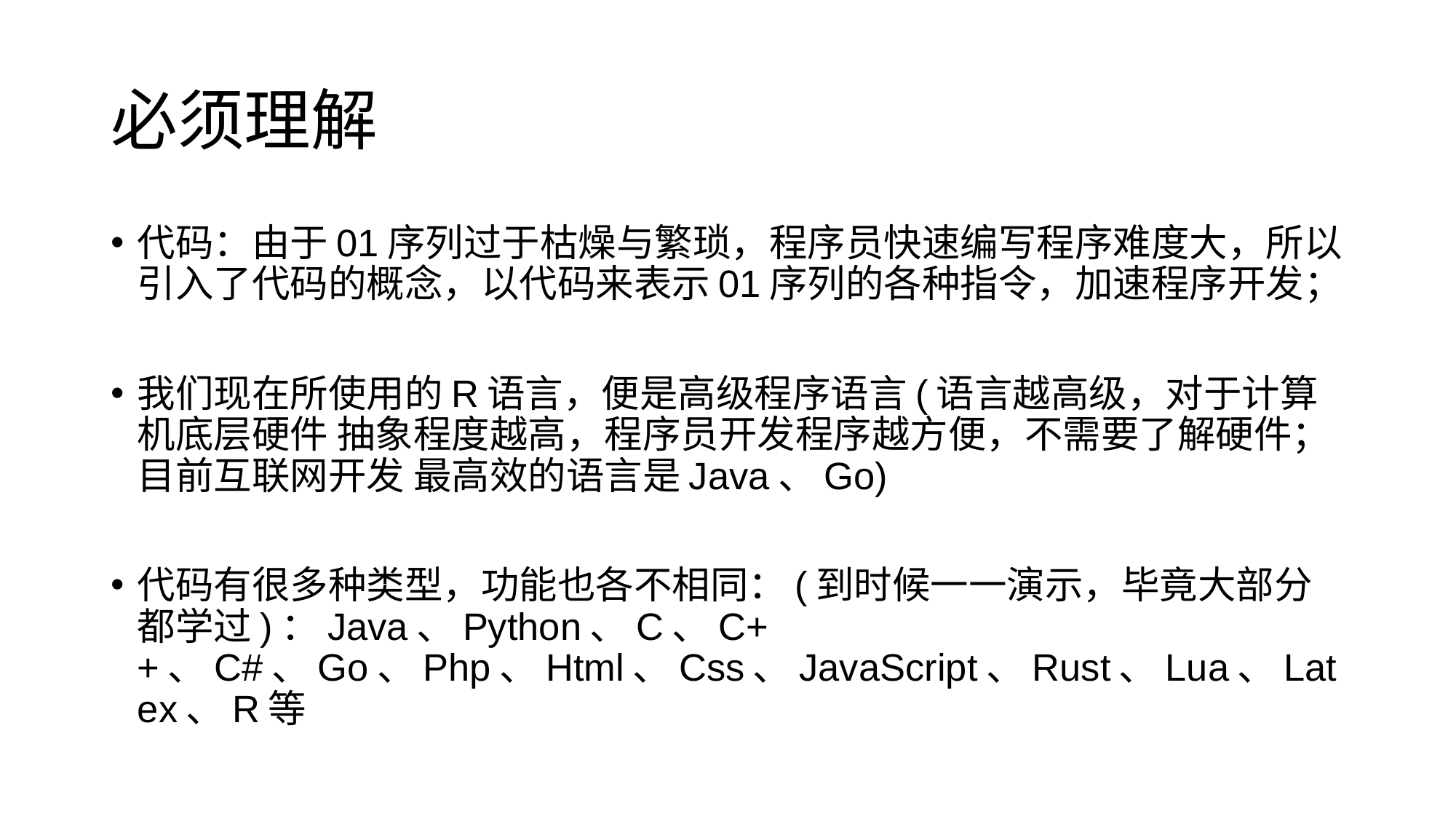

# 必须理解
代码：由于01序列过于枯燥与繁琐，程序员快速编写程序难度大，所以引入了代码的概念，以代码来表示01序列的各种指令，加速程序开发；

我们现在所使用的R语言，便是高级程序语言(语言越高级，对于计算机底层硬件 抽象程度越高，程序员开发程序越方便，不需要了解硬件；目前互联网开发 最高效的语言是Java、Go)

代码有很多种类型，功能也各不相同：(到时候一一演示，毕竟大部分都学过)：Java、Python、C、C++、C#、Go、Php、Html、Css、JavaScript、Rust、Lua、Latex、R等